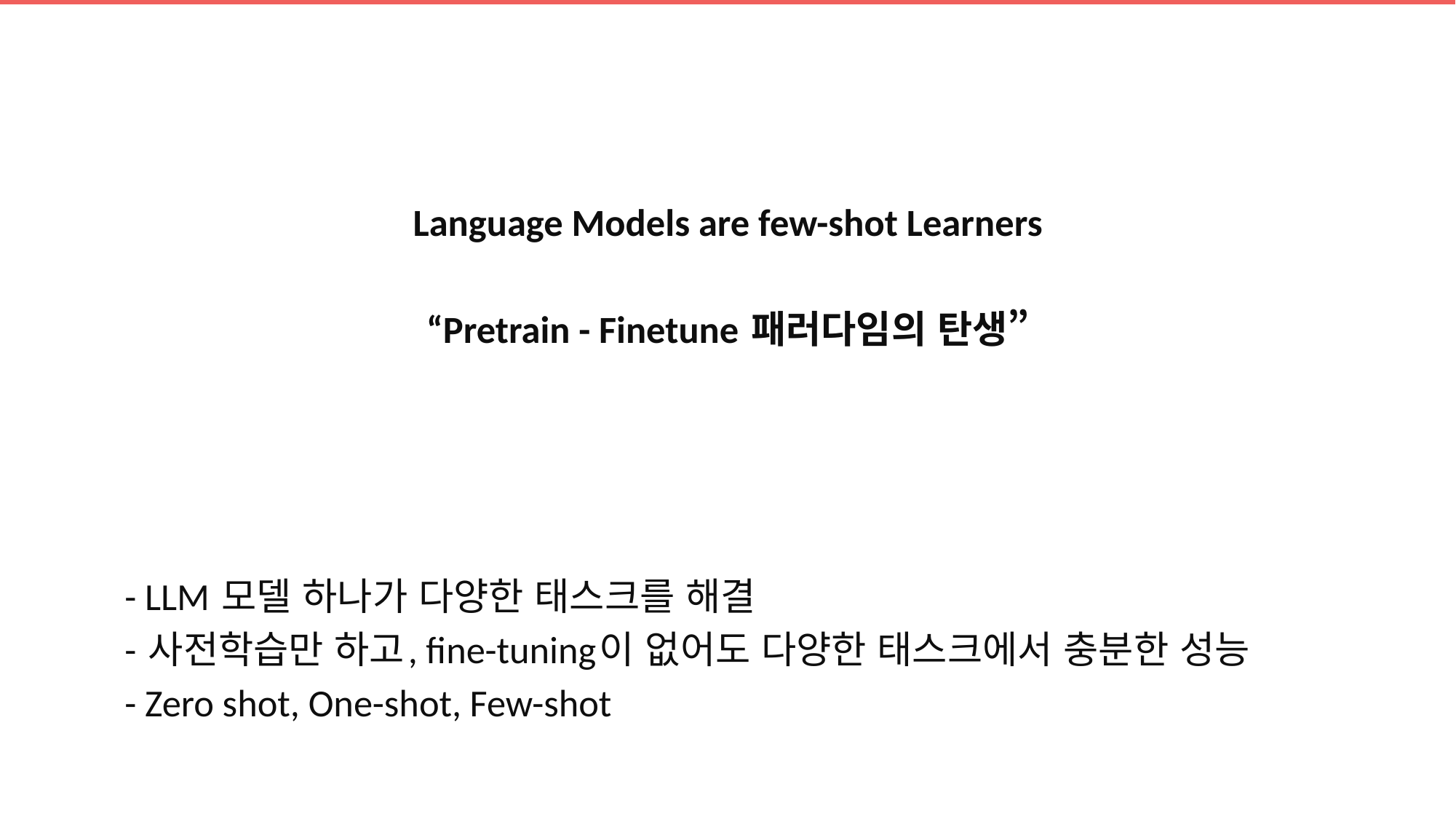

Language Models are few-shot Learners

“Pretrain - Finetune 패러다임의 탄생”

- LLM 모델 하나가 다양한 태스크를 해결
- 사전학습만 하고, fine-tuning이 없어도 다양한 태스크에서 충분한 성능
- Zero shot, One-shot, Few-shot